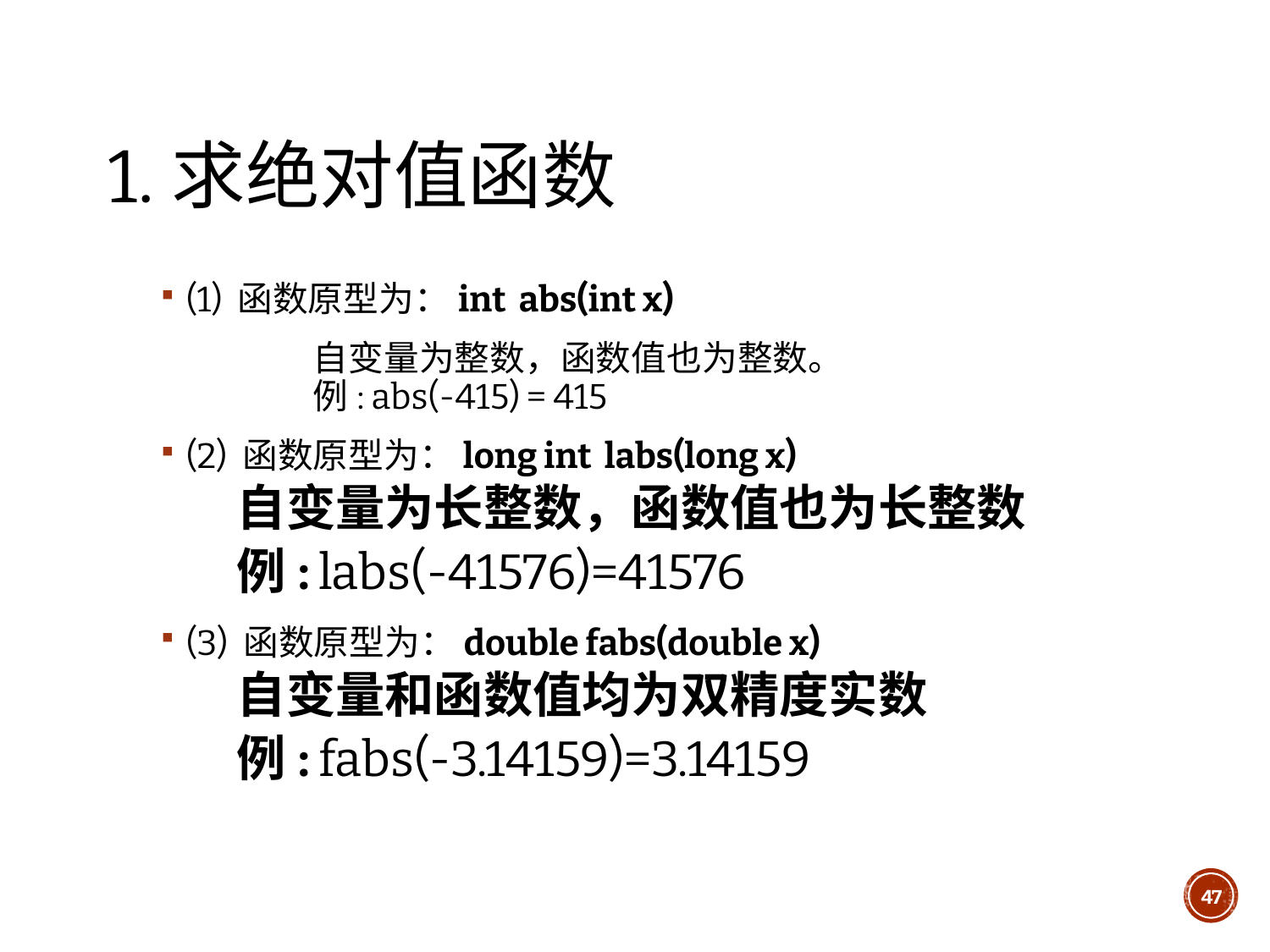

# 1.求绝对值函数
(1) 函数原型为：int  abs(int x)
		自变量为整数，函数值也为整数。
   	例: abs(-415) = 415
(2) 函数原型为：long int  labs(long x)
自变量为长整数，函数值也为长整数
例: labs(-41576)=41576
(3) 函数原型为：double fabs(double x)
自变量和函数值均为双精度实数
例: fabs(-3.14159)=3.14159
47